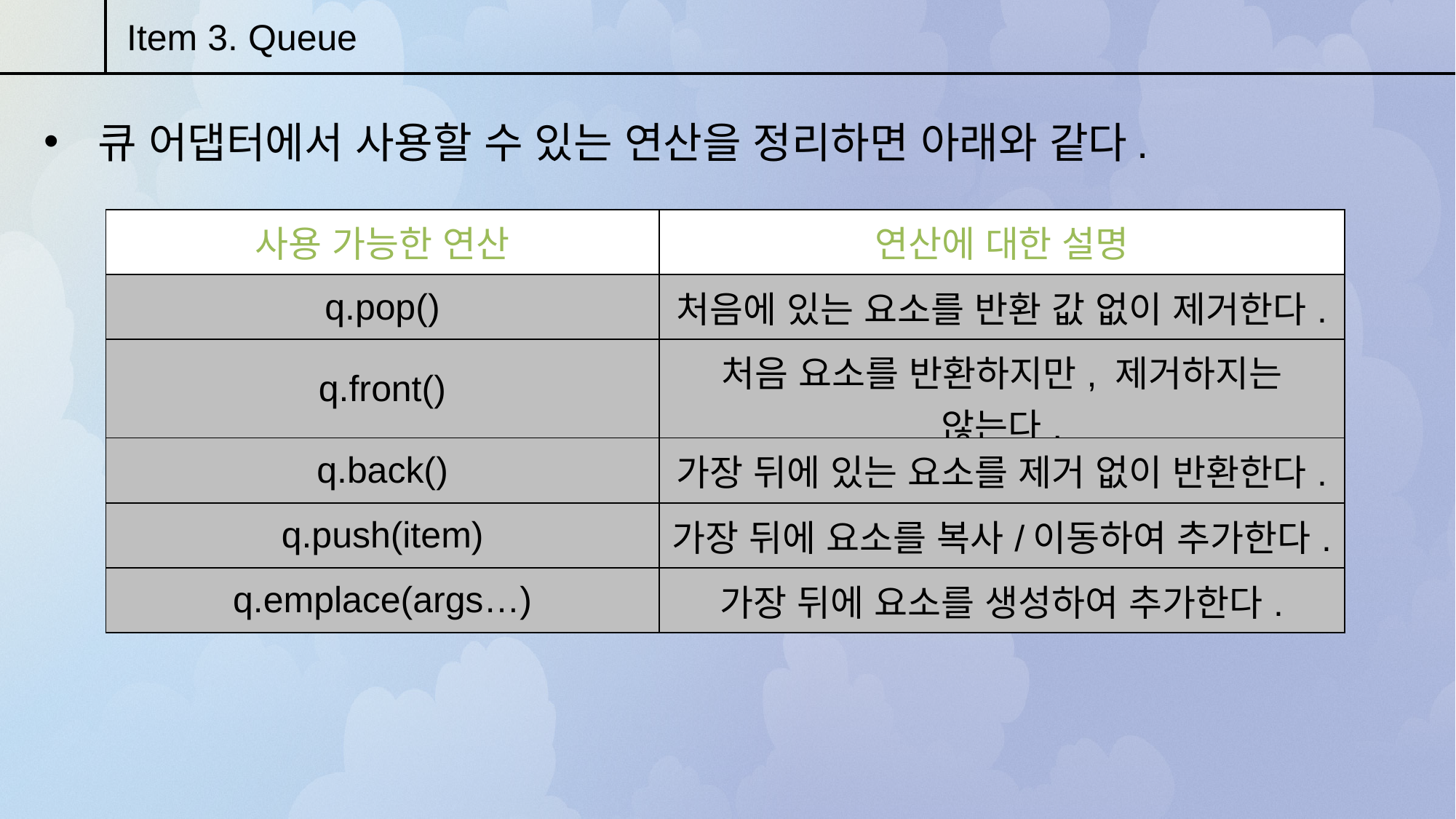

Item 3. Queue
 큐 어댑터에서 사용할 수 있는 연산을 정리하면 아래와 같다.
| 사용 가능한 연산 | 연산에 대한 설명 |
| --- | --- |
| q.pop() | 처음에 있는 요소를 반환 값 없이 제거한다. |
| q.front() | 처음 요소를 반환하지만, 제거하지는 않는다. |
| q.back() | 가장 뒤에 있는 요소를 제거 없이 반환한다. |
| q.push(item) | 가장 뒤에 요소를 복사/이동하여 추가한다. |
| q.emplace(args…) | 가장 뒤에 요소를 생성하여 추가한다. |